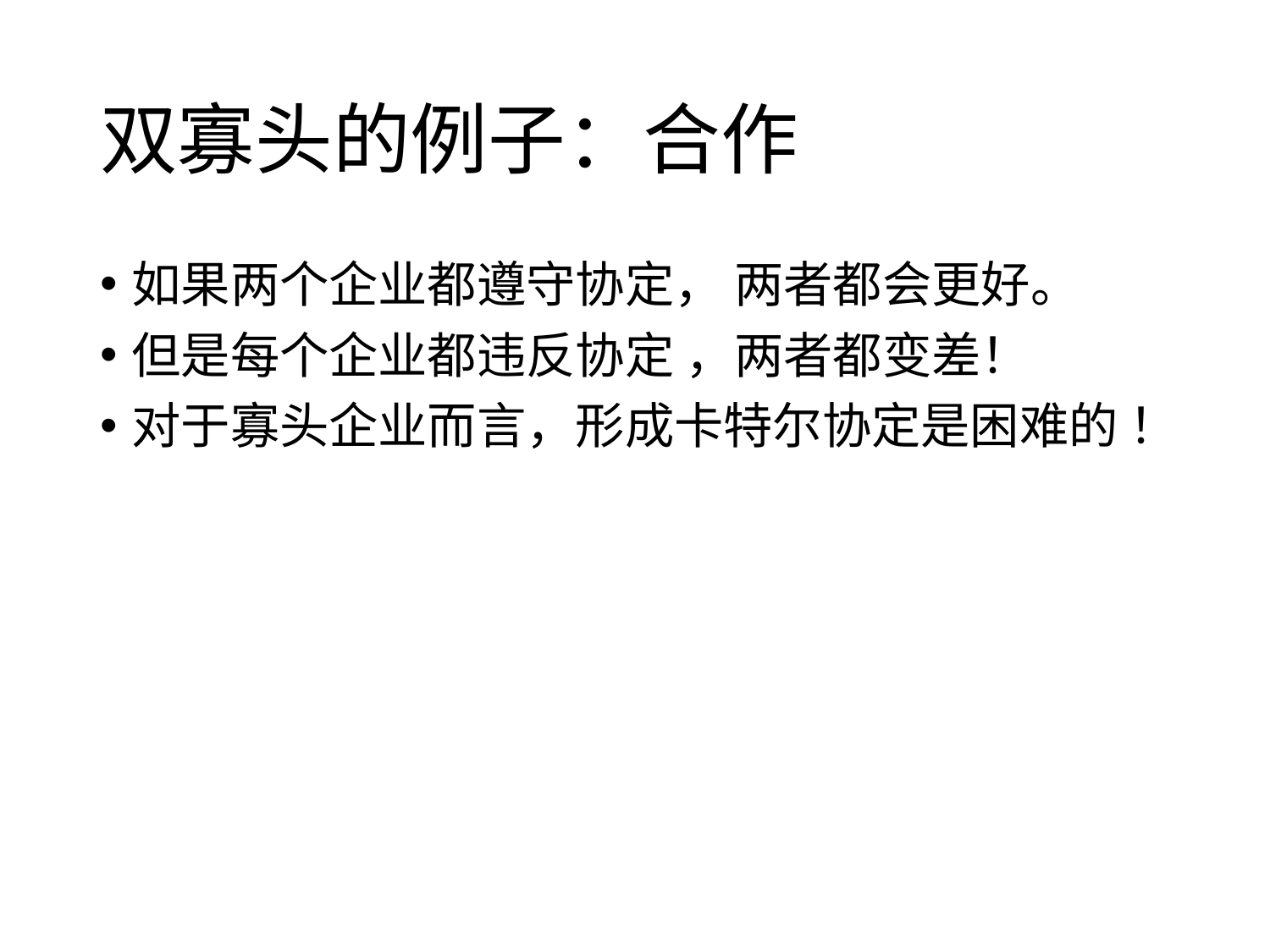

# 双寡头的例子：合作
如果两个企业都遵守协定， 两者都会更好。
但是每个企业都违反协定 ，两者都变差！
对于寡头企业而言，形成卡特尔协定是困难的 ！